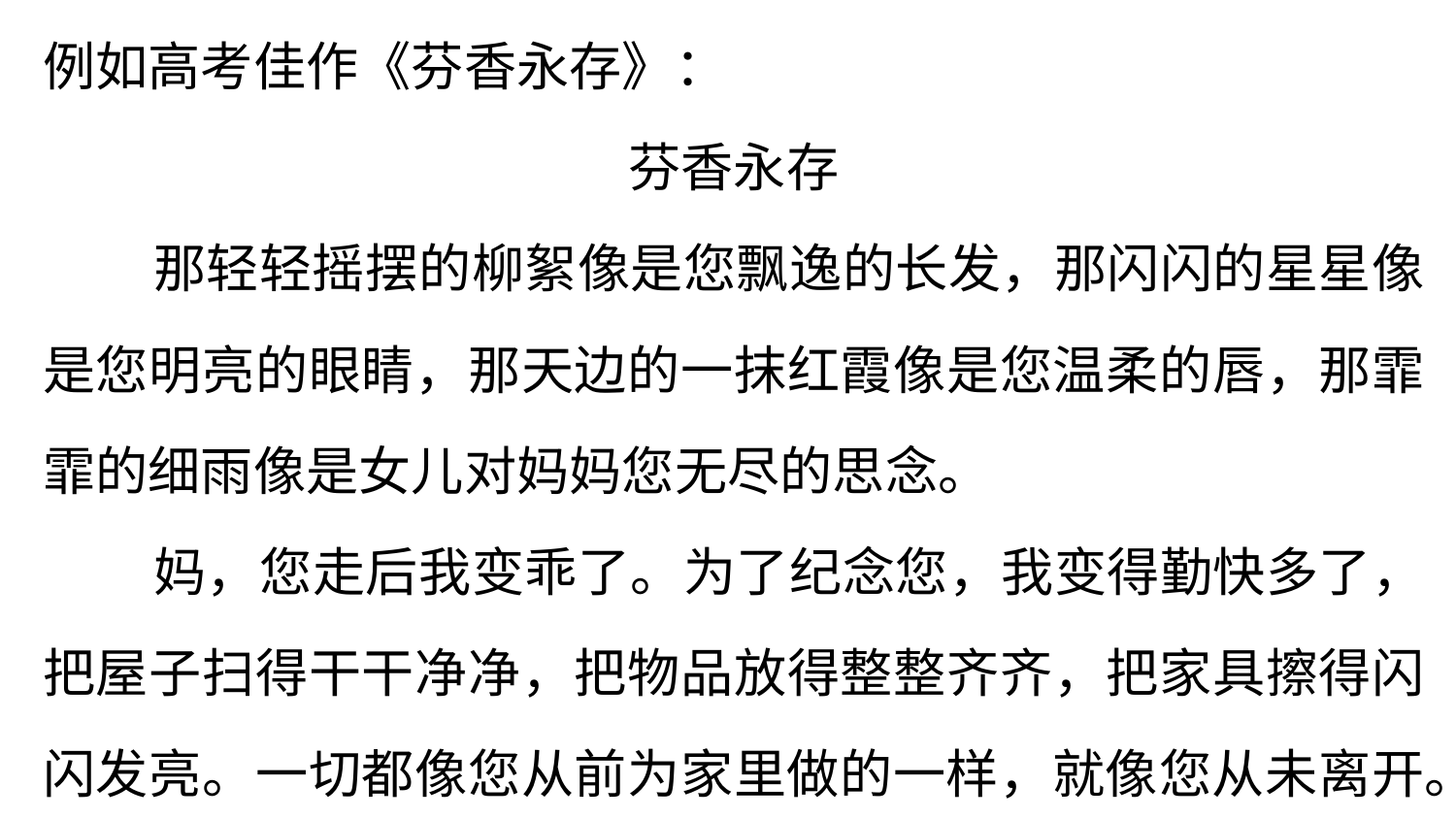

例如高考佳作《芬香永存》：
芬香永存
        那轻轻摇摆的柳絮像是您飘逸的长发，那闪闪的星星像是您明亮的眼睛，那天边的一抹红霞像是您温柔的唇，那霏霏的细雨像是女儿对妈妈您无尽的思念。
        妈，您走后我变乖了。为了纪念您，我变得勤快多了，把屋子扫得干干净净，把物品放得整整齐齐，把家具擦得闪闪发亮。一切都像您从前为家里做的一样，就像您从未离开。